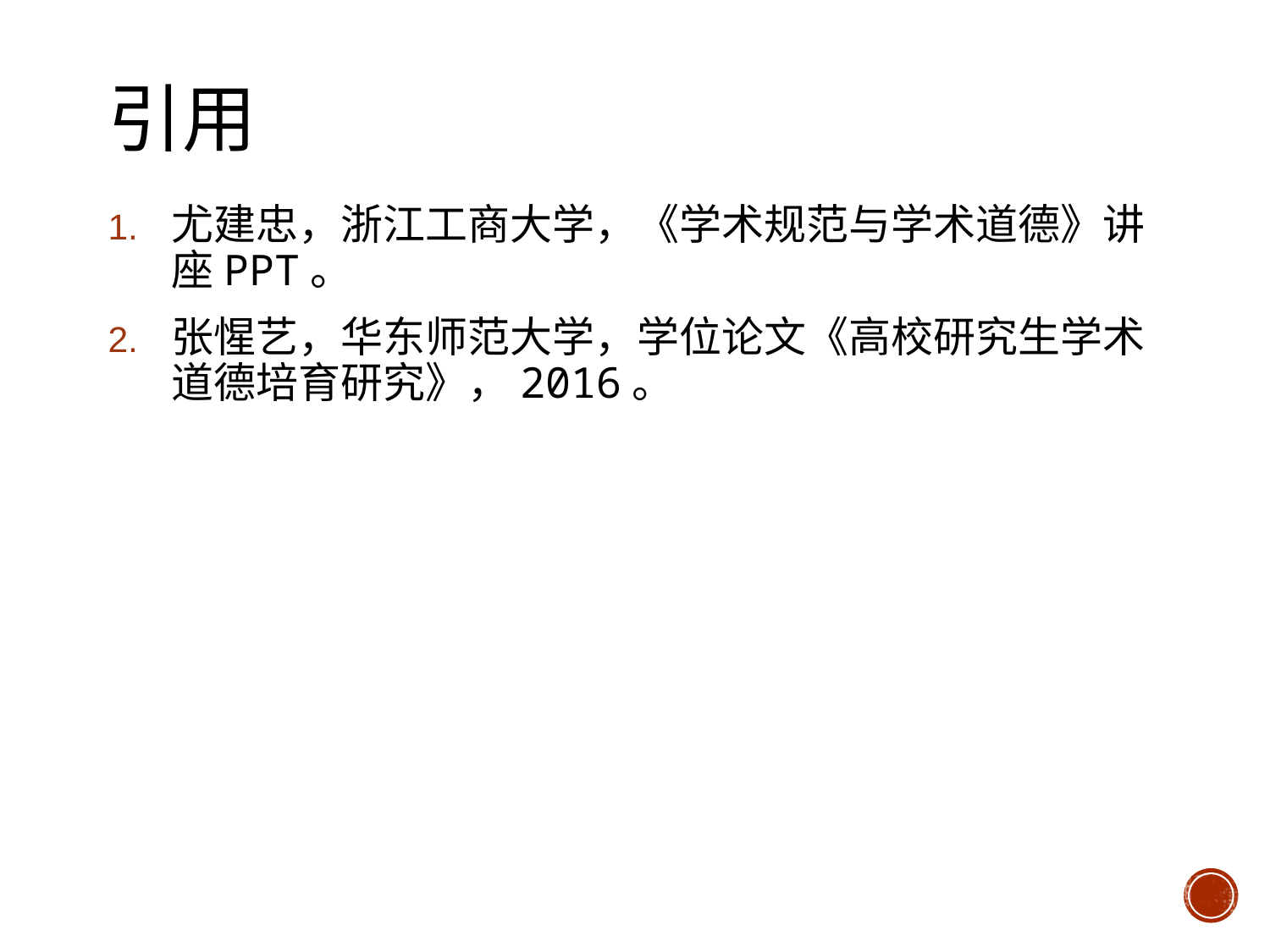

# 引用
尤建忠，浙江工商大学，《学术规范与学术道德》讲座PPT。
张惺艺，华东师范大学，学位论文《高校研究生学术道德培育研究》，2016。